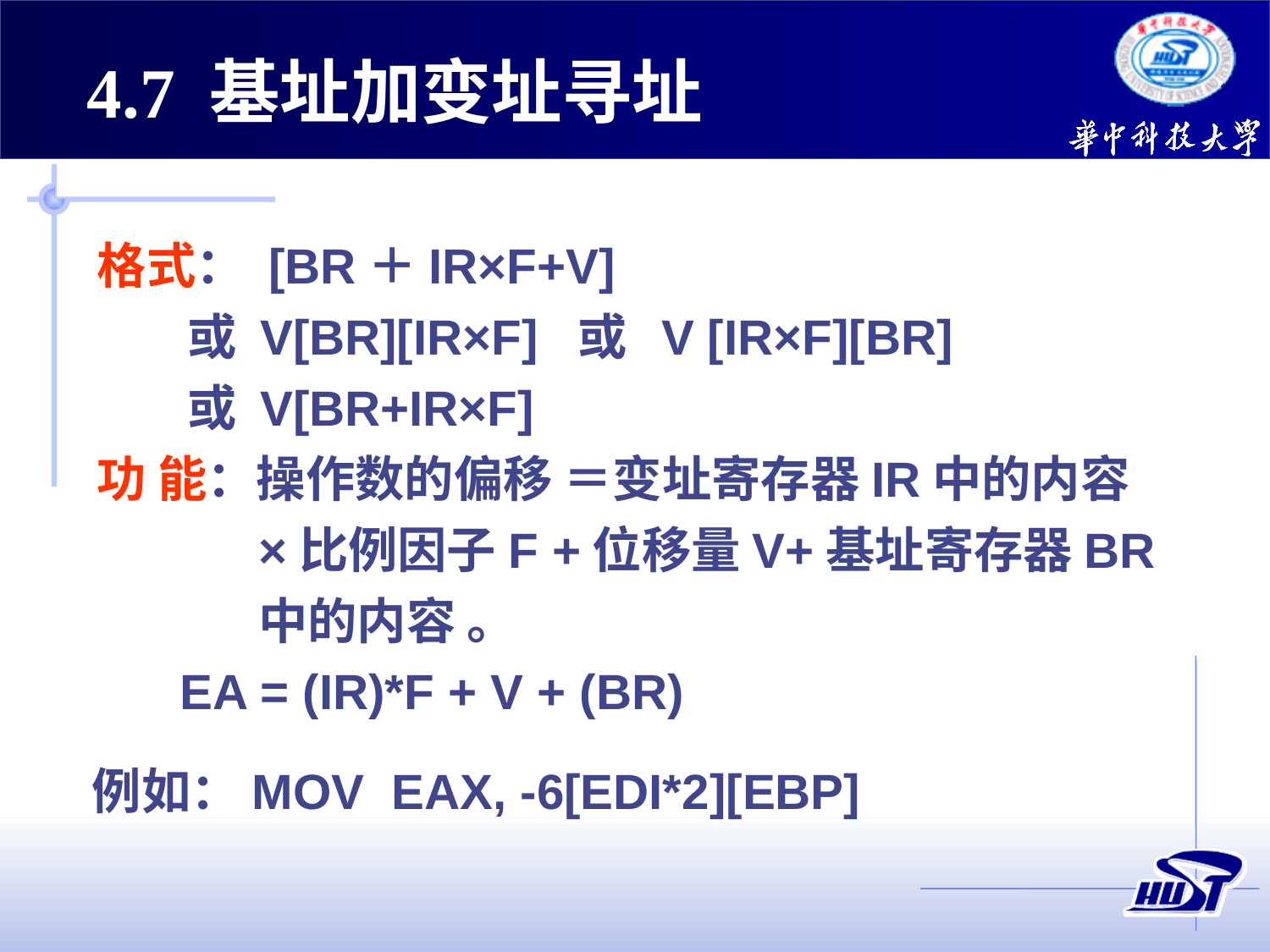

4.7 基址加变址寻址
格式： [BR＋IR×F+V]
       或 V[BR][IR×F]  或  V [IR×F][BR]
       或 V[BR+IR×F]
功 能：操作数的偏移 ＝变址寄存器IR中的内容×比例因子F +位移量V+基址寄存器BR中的内容 。
      EA = (IR)*F + V + (BR)
例如：MOV  EAX, -6[EDI*2][EBP]